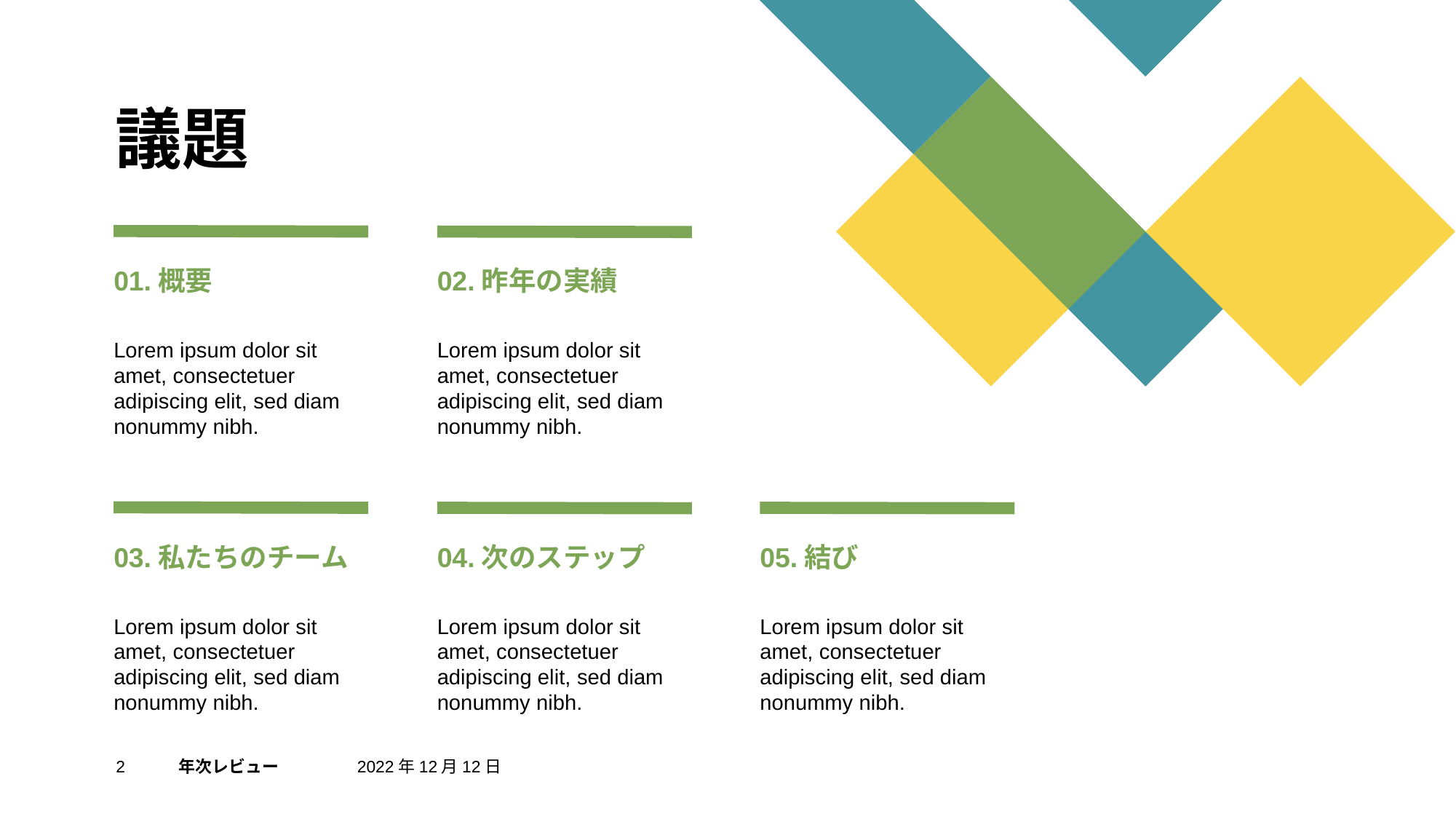

# 議題
01.概要
02.昨年の実績
Lorem ipsum dolor sit amet, consectetuer adipiscing elit, sed diam nonummy nibh.
Lorem ipsum dolor sit amet, consectetuer adipiscing elit, sed diam nonummy nibh.
03.私たちのチーム
04.次のステップ
05.結び
Lorem ipsum dolor sit amet, consectetuer adipiscing elit, sed diam nonummy nibh.
Lorem ipsum dolor sit amet, consectetuer adipiscing elit, sed diam nonummy nibh.
Lorem ipsum dolor sit amet, consectetuer adipiscing elit, sed diam nonummy nibh.
2
年次レビュー
2022年12月12日